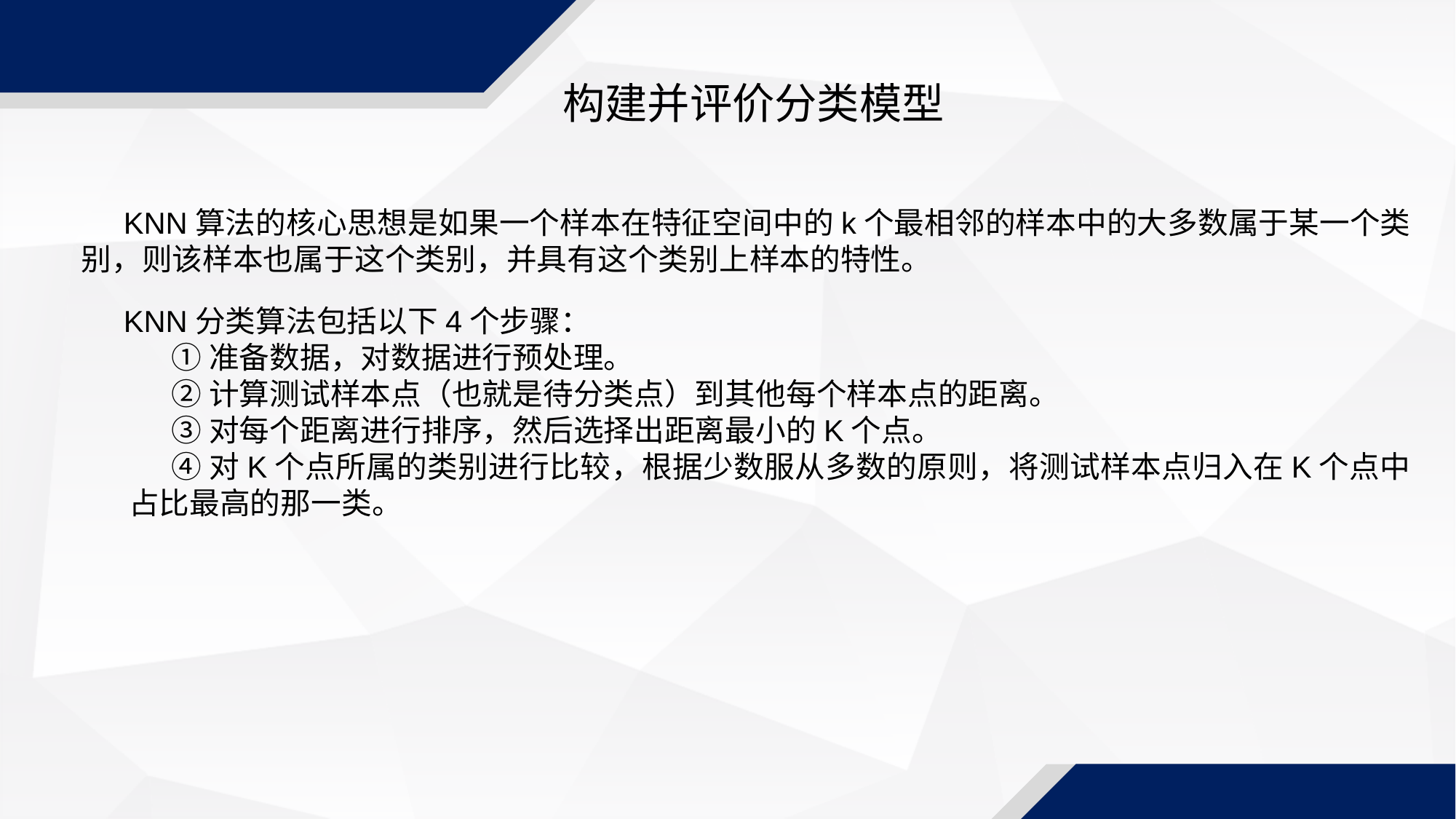

构建并评价分类模型

KNN算法的核心思想是如果一个样本在特征空间中的k个最相邻的样本中的大多数属于某一个类别，则该样本也属于这个类别，并具有这个类别上样本的特性。
KNN分类算法包括以下4个步骤：
①准备数据，对数据进行预处理。
②计算测试样本点（也就是待分类点）到其他每个样本点的距离。
③对每个距离进行排序，然后选择出距离最小的K个点。
④对K个点所属的类别进行比较，根据少数服从多数的原则，将测试样本点归入在K个点中占比最高的那一类。